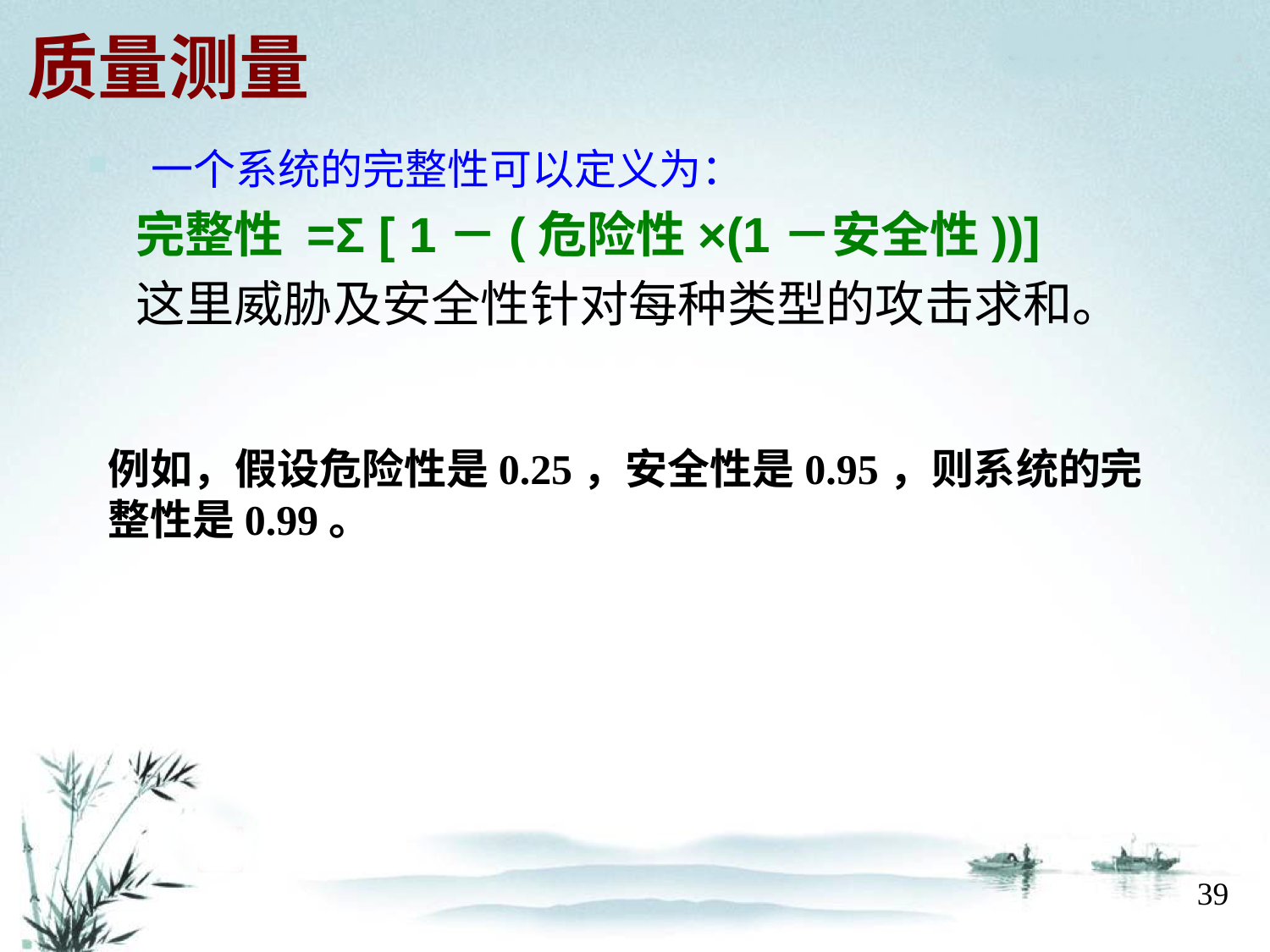

# 质量测量
一个系统的完整性可以定义为：
    完整性 =Σ [ 1－(危险性×(1－安全性))]
    这里威胁及安全性针对每种类型的攻击求和。

例如，假设危险性是0.25，安全性是0.95，则系统的完整性是0.99。
39